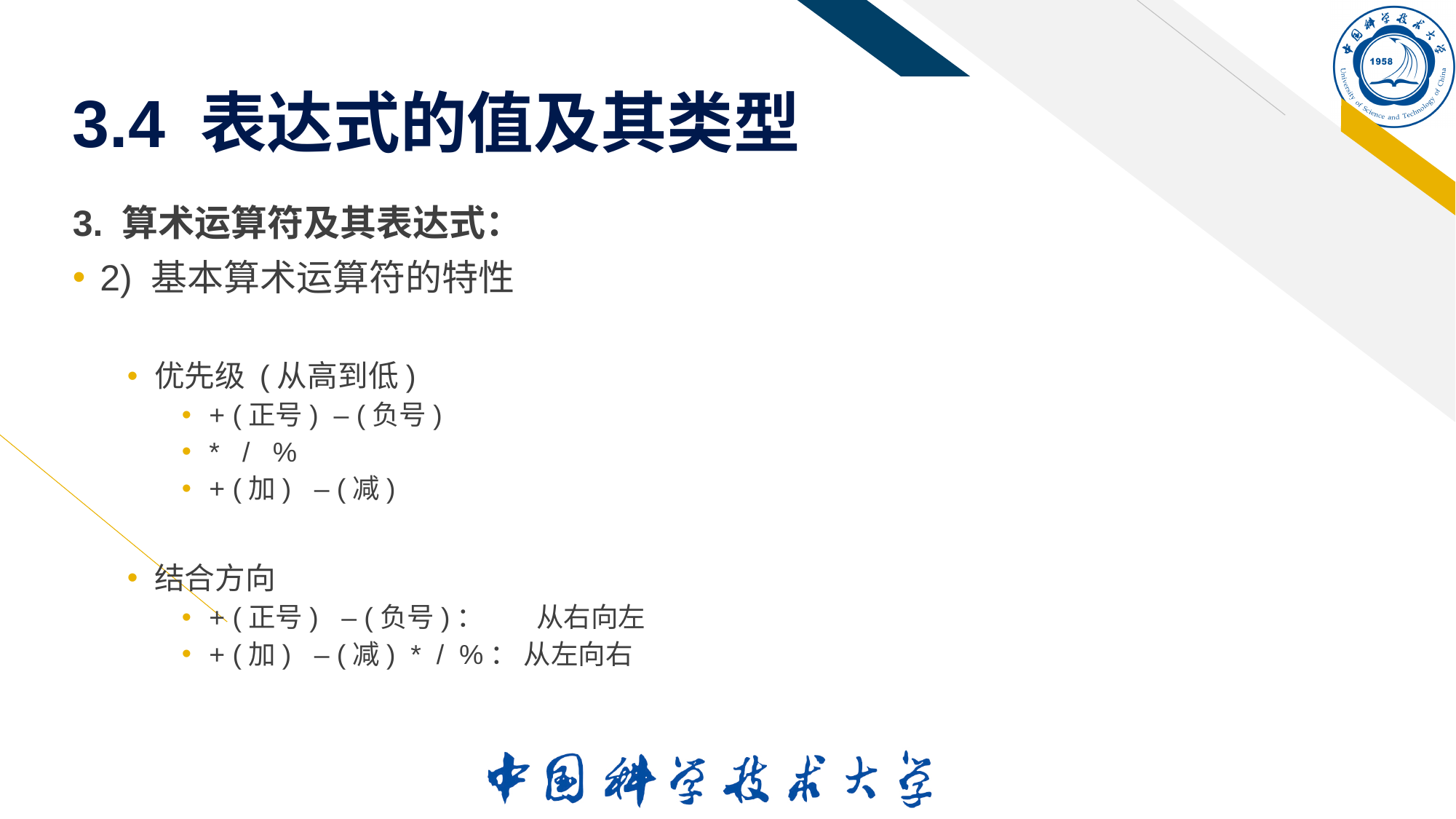

# 3.4 表达式的值及其类型
3. 算术运算符及其表达式：
2) 基本算术运算符的特性

优先级 (从高到低)
+ (正号)  – (负号)
*   /   %
+ (加)   – (减)

结合方向
+ (正号)   – (负号)：	从右向左
+ (加)   – (减)  *  /  %： 从左向右